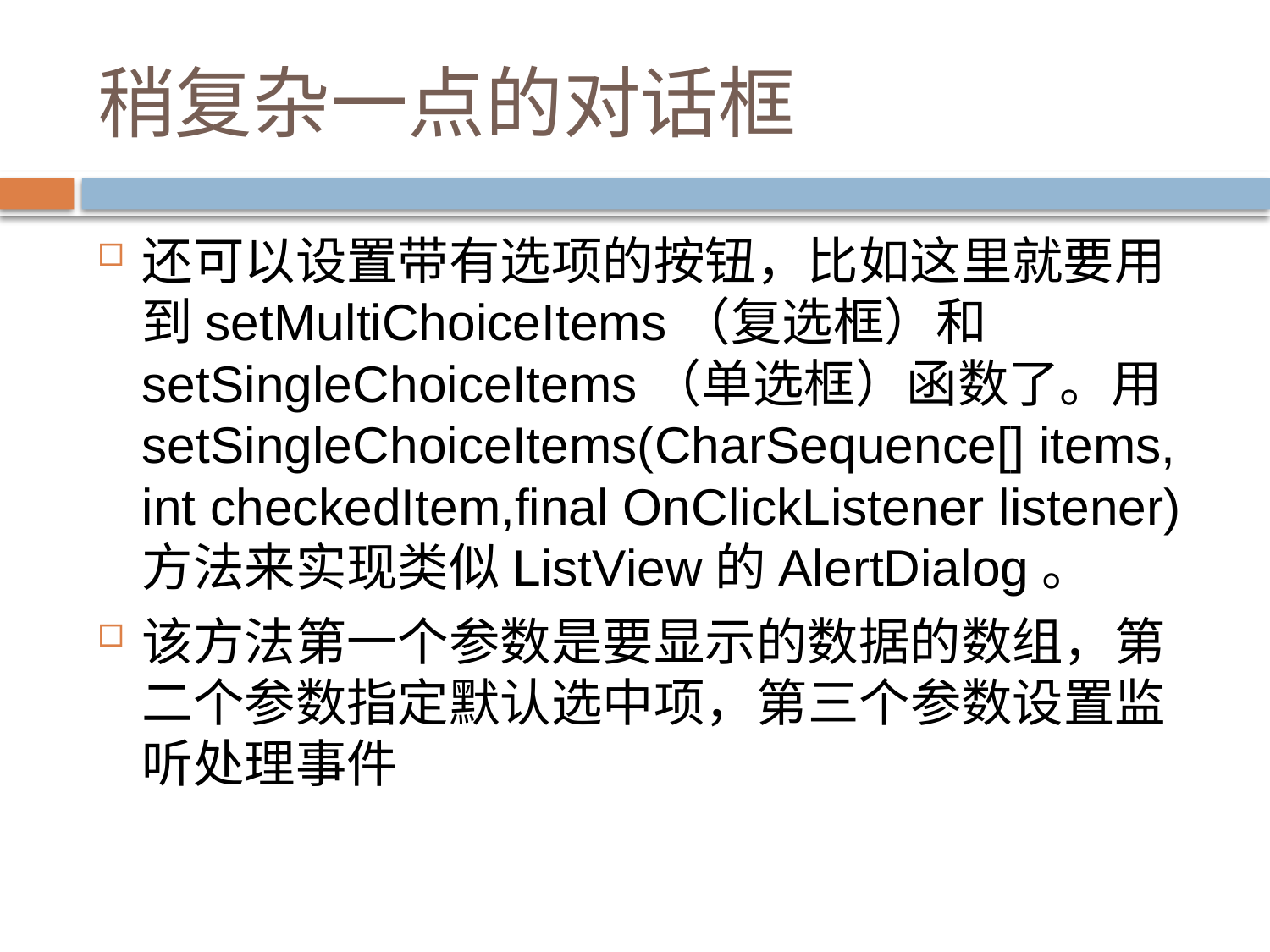

# 稍复杂一点的对话框
还可以设置带有选项的按钮，比如这里就要用到setMultiChoiceItems（复选框）和setSingleChoiceItems（单选框）函数了。用setSingleChoiceItems(CharSequence[] items, int checkedItem,final OnClickListener listener)方法来实现类似ListView的AlertDialog。
该方法第一个参数是要显示的数据的数组，第二个参数指定默认选中项，第三个参数设置监听处理事件